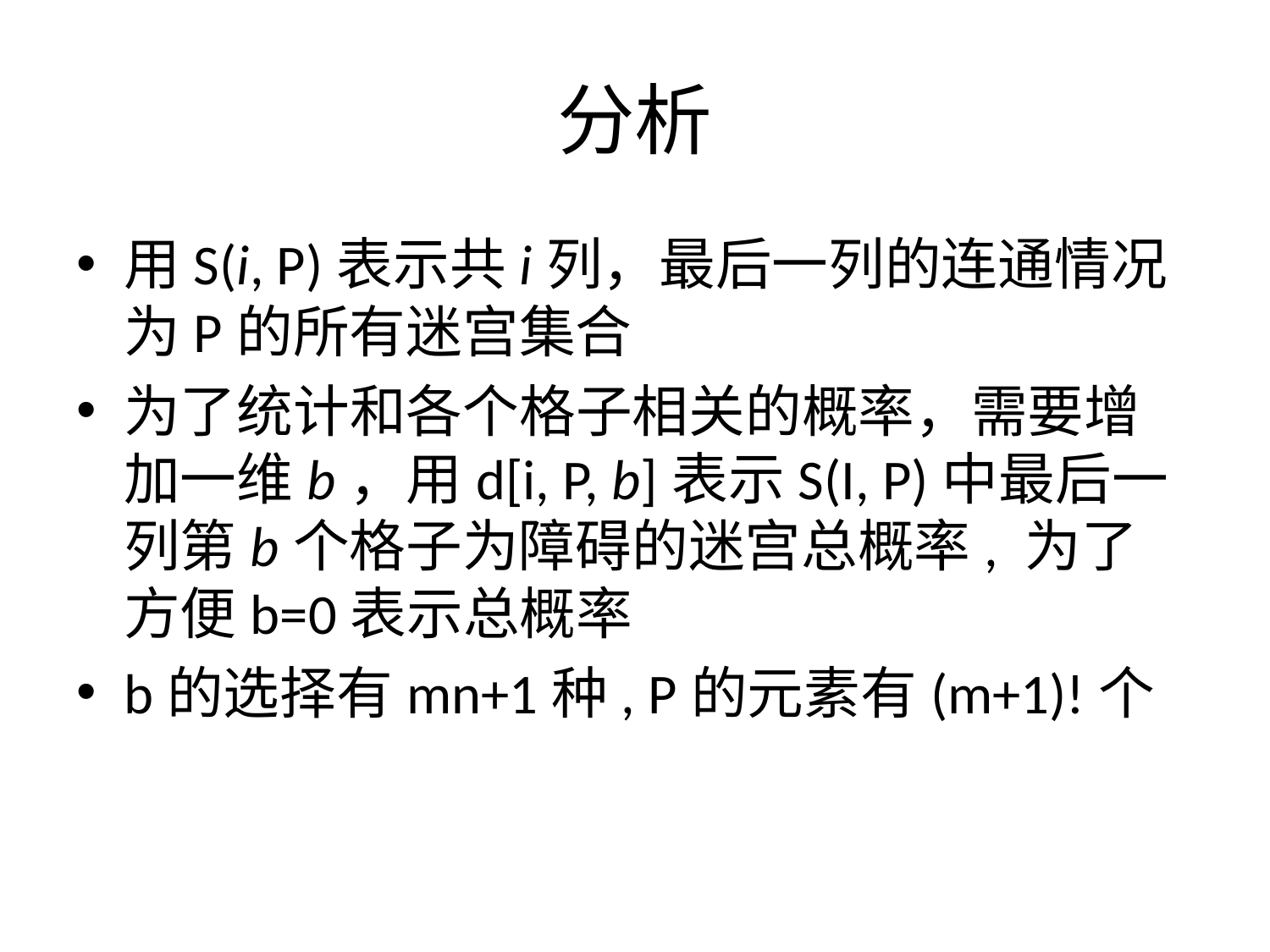

# 分析
用S(i, P)表示共i列，最后一列的连通情况为P的所有迷宫集合
为了统计和各个格子相关的概率，需要增加一维b，用d[i, P, b]表示S(I, P)中最后一列第b个格子为障碍的迷宫总概率, 为了方便b=0表示总概率
b的选择有mn+1种, P的元素有(m+1)!个